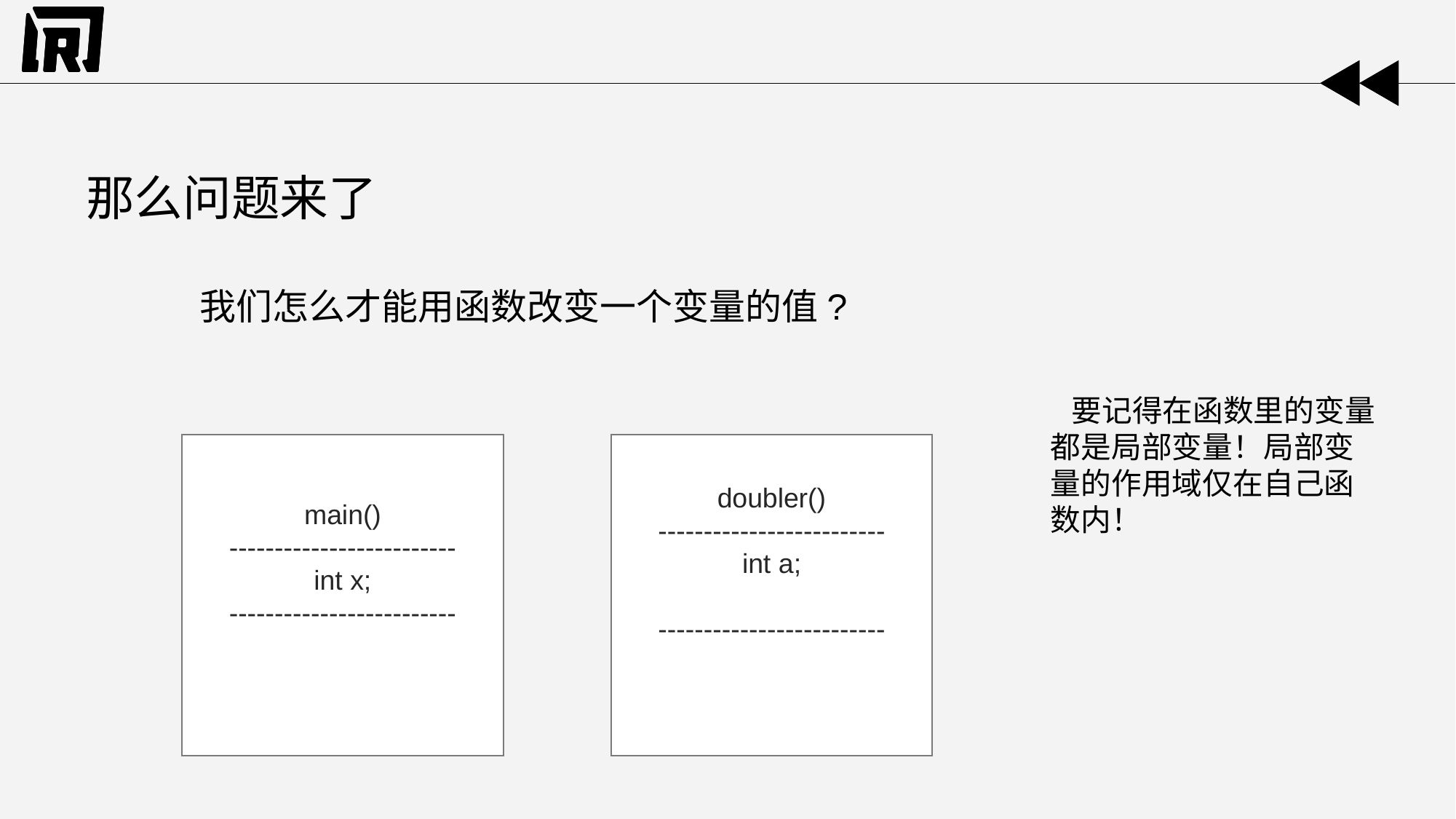

# 那么问题来了
我们怎么才能用函数改变一个变量的值?
  要记得在函数里的变量都是局部变量！局部变量的作用域仅在自己函数内！
main()
-------------------------
int x;
-------------------------

doubler()
-------------------------
int a;

-------------------------